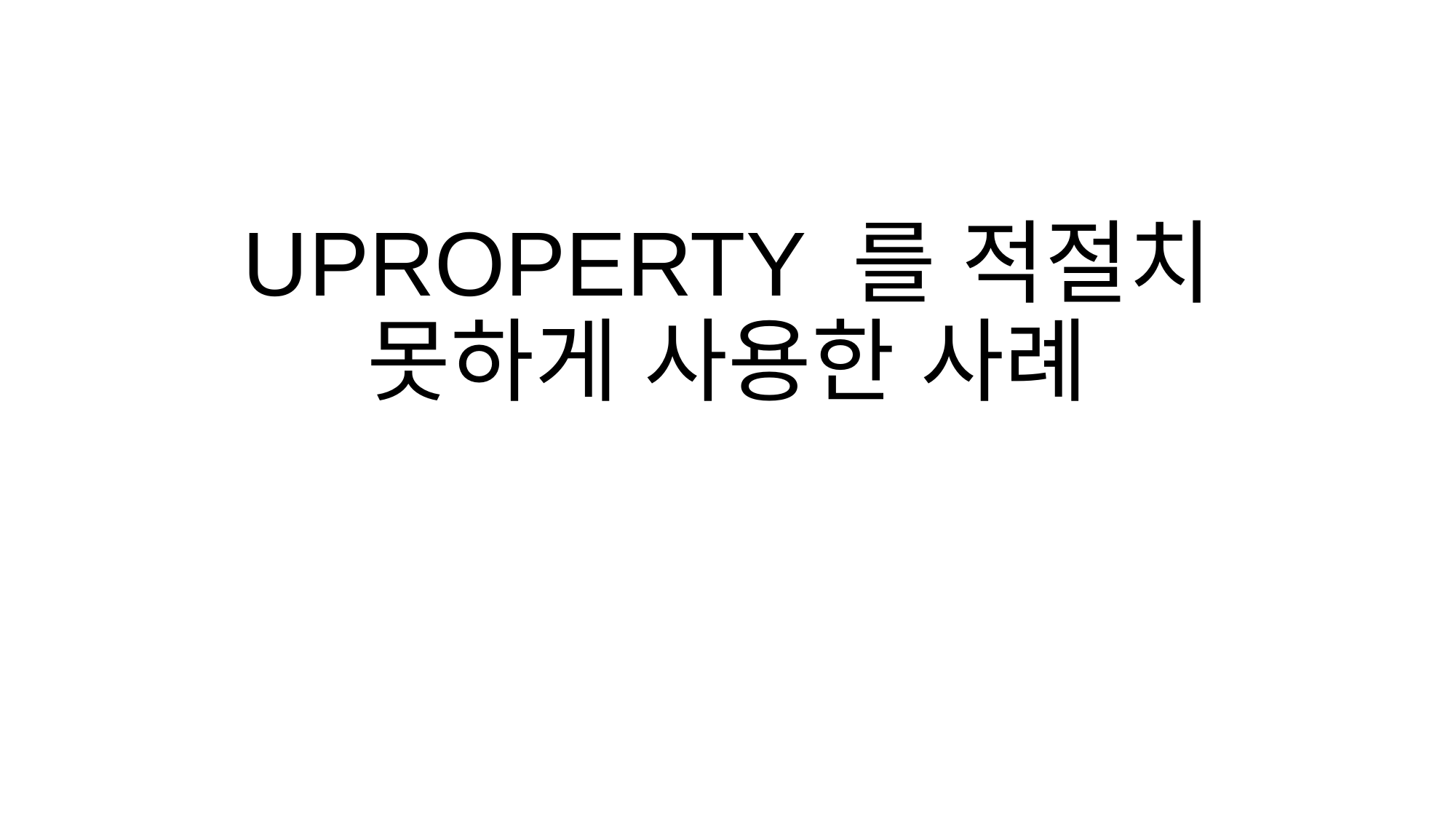

# UPROPERTY 를 적절치 못하게 사용한 사례